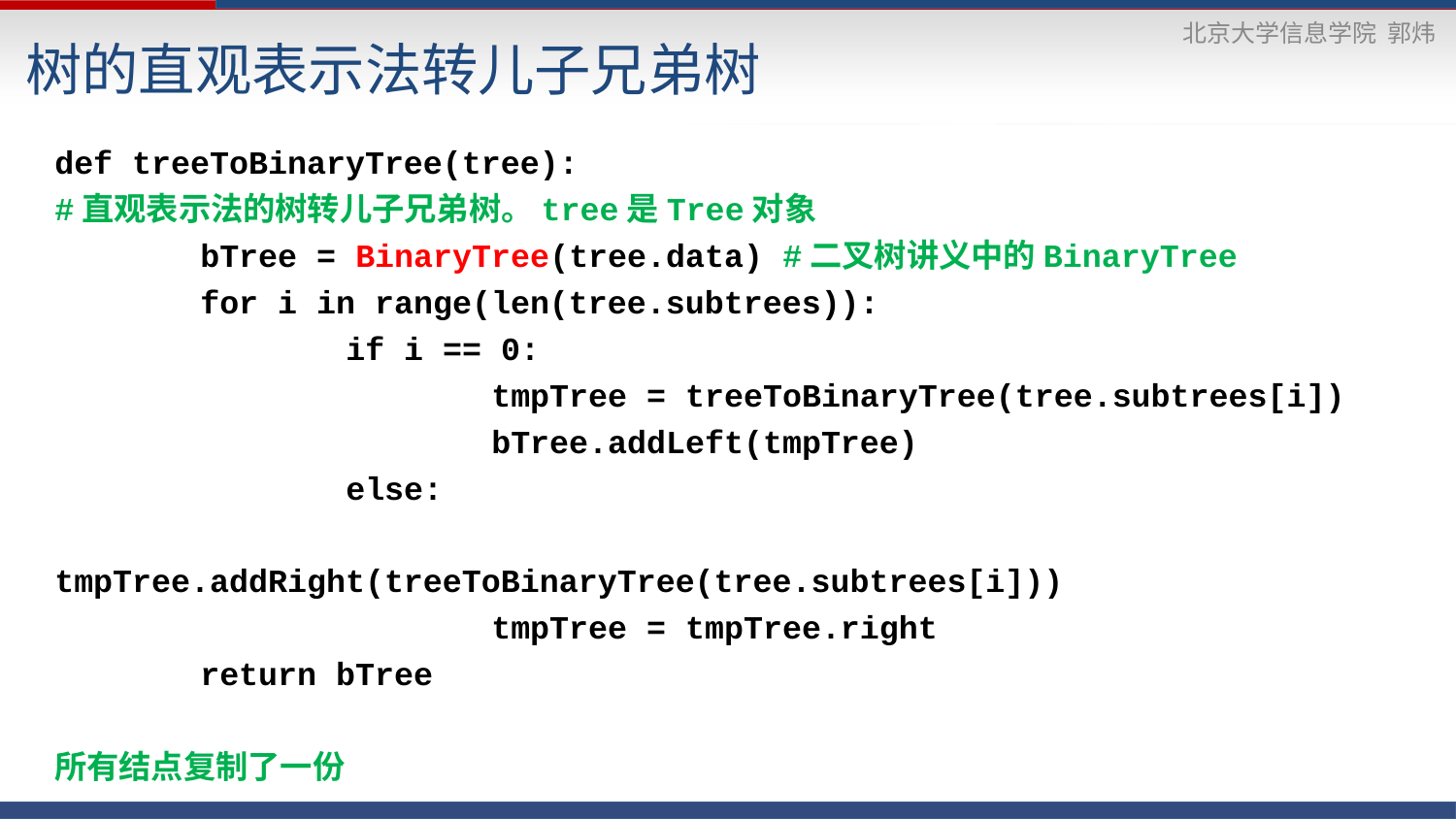

树的直观表示法转儿子兄弟树
def treeToBinaryTree(tree):
#直观表示法的树转儿子兄弟树。tree是Tree对象
	bTree = BinaryTree(tree.data) #二叉树讲义中的BinaryTree
	for i in range(len(tree.subtrees)):
		if i == 0:
			tmpTree = treeToBinaryTree(tree.subtrees[i])
			bTree.addLeft(tmpTree)
		else:
			tmpTree.addRight(treeToBinaryTree(tree.subtrees[i]))
			tmpTree = tmpTree.right
	return bTree

所有结点复制了一份
14